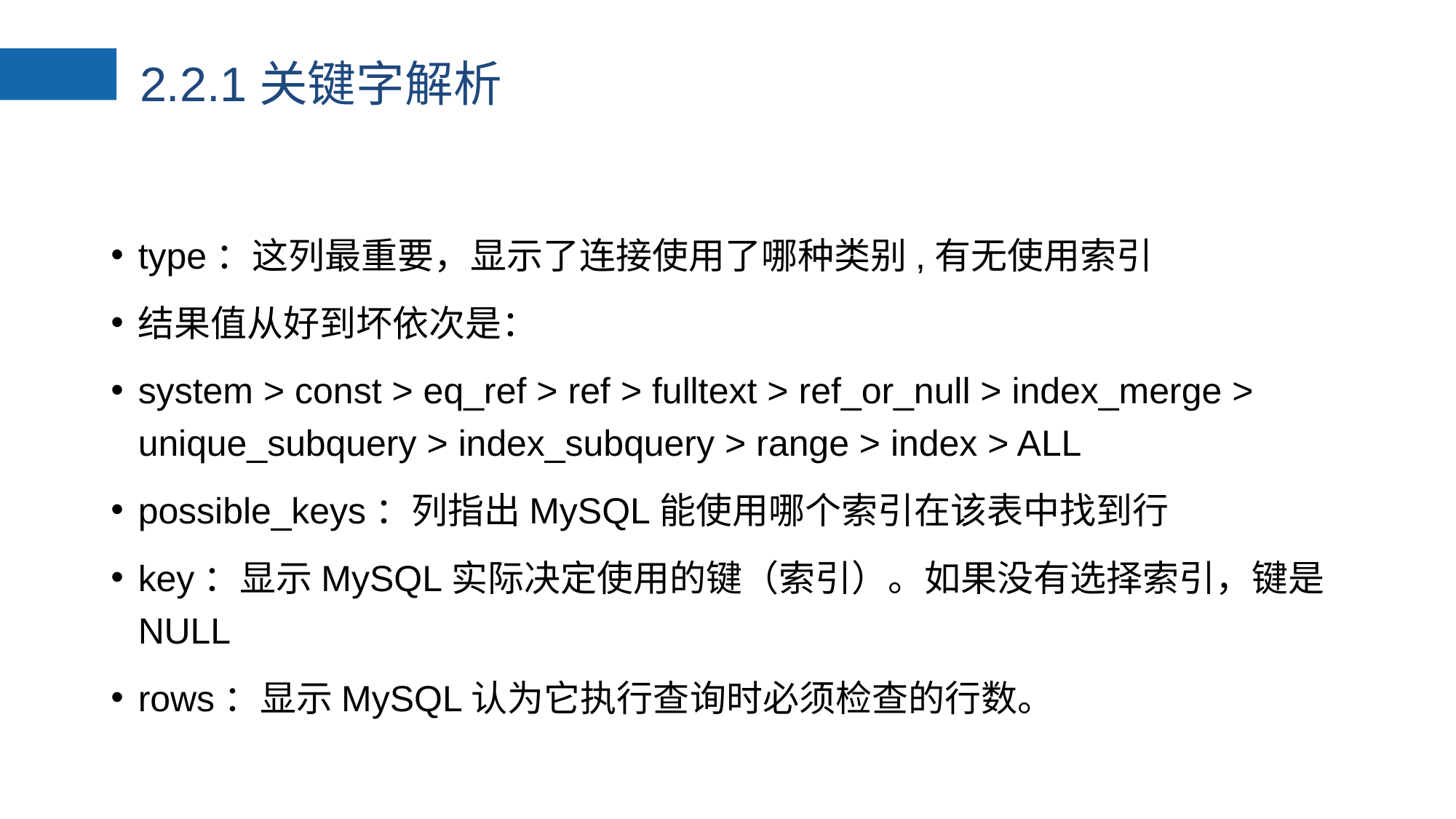

# 2.2.1关键字解析
type：这列最重要，显示了连接使用了哪种类别,有无使用索引
结果值从好到坏依次是：
system > const > eq_ref > ref > fulltext > ref_or_null > index_merge > unique_subquery > index_subquery > range > index > ALL
possible_keys：列指出MySQL能使用哪个索引在该表中找到行
key：显示MySQL实际决定使用的键（索引）。如果没有选择索引，键是NULL
rows：显示MySQL认为它执行查询时必须检查的行数。